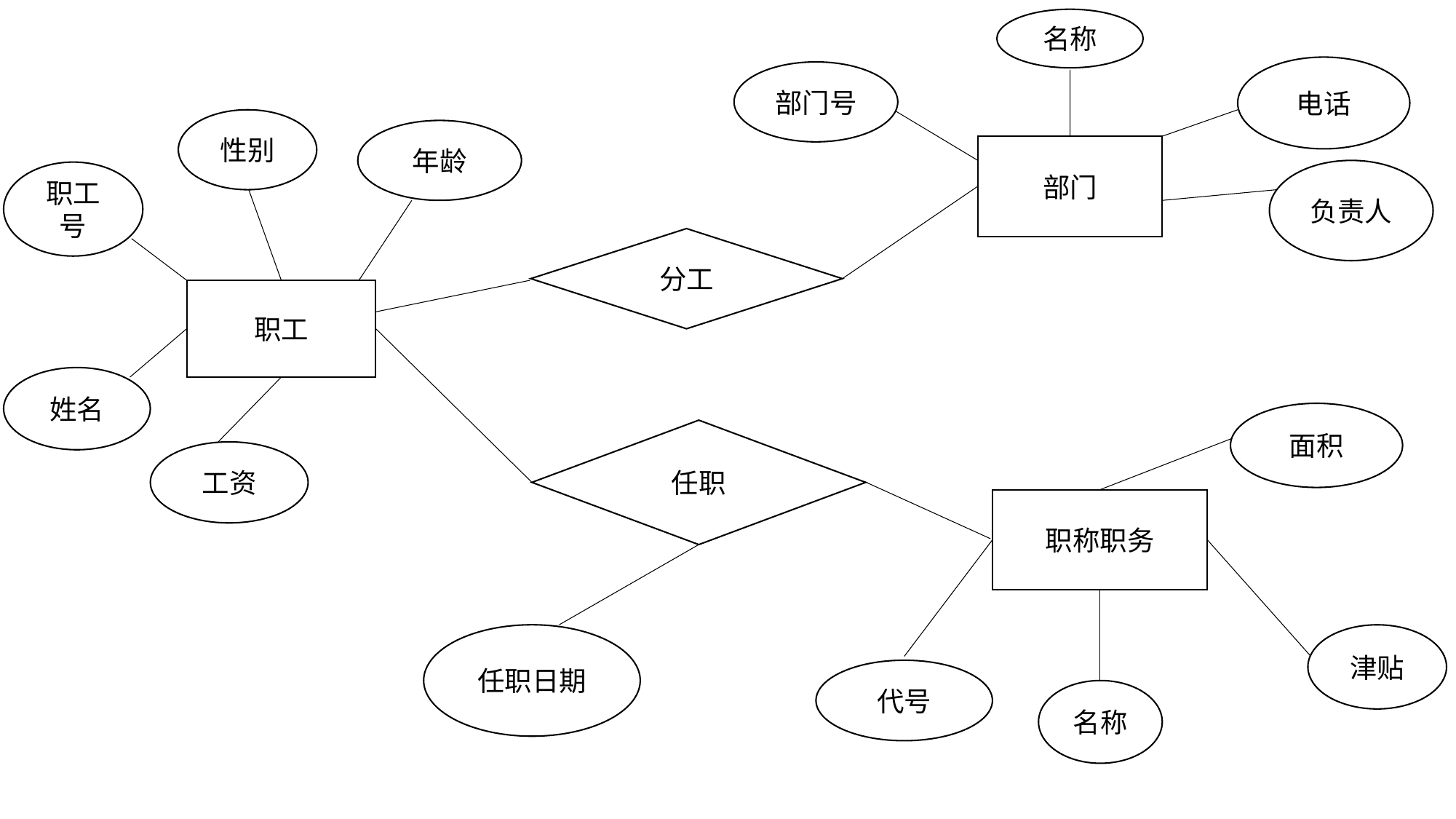

名称
电话
部门号
性别
年龄
部门
负责人
职工号
分工
职工
姓名
面积
任职
工资
职称职务
任职日期
津贴
代号
名称